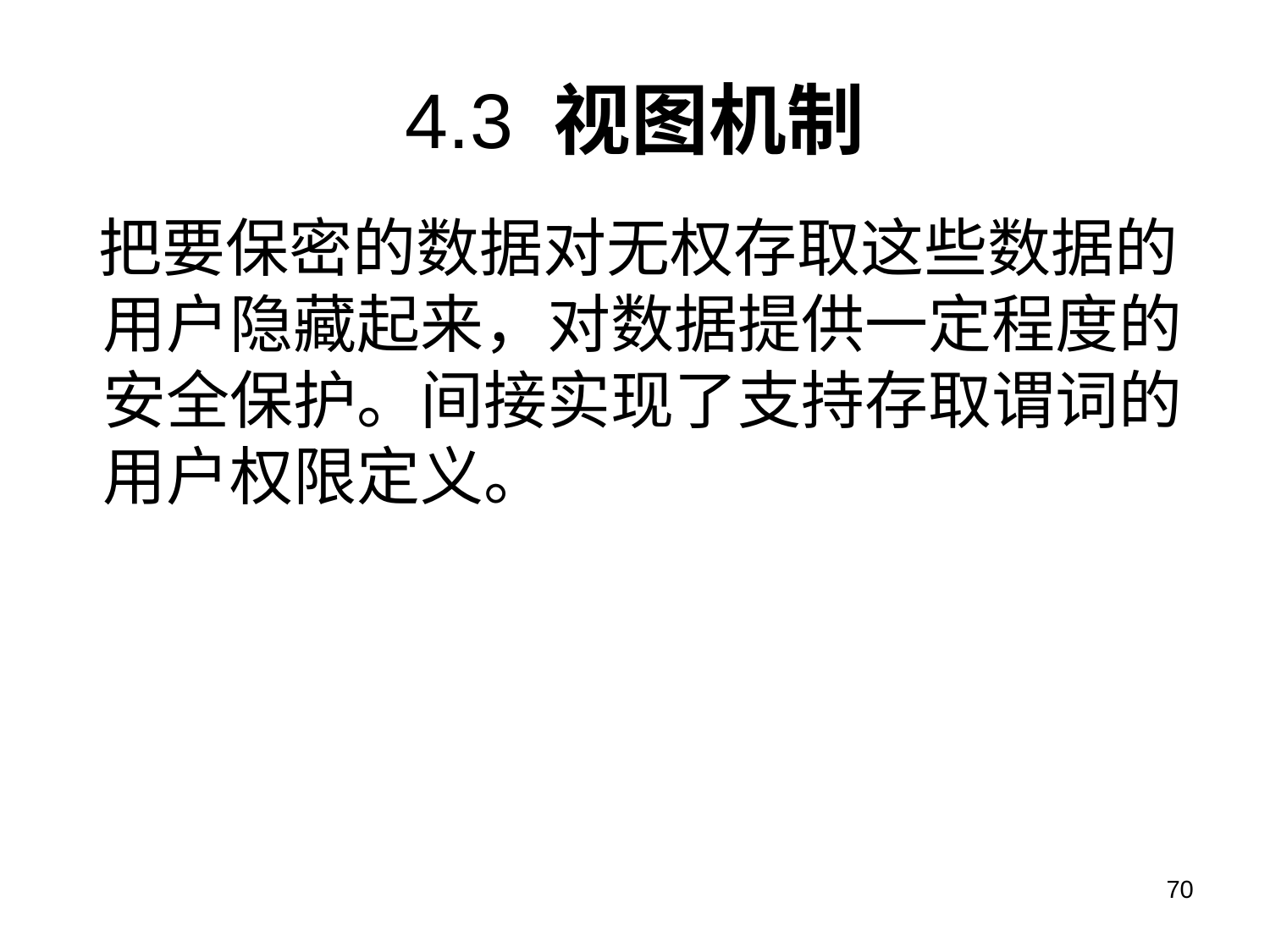

# 4.3 视图机制
  把要保密的数据对无权存取这些数据的用户隐藏起来，对数据提供一定程度的安全保护。间接实现了支持存取谓词的用户权限定义。

70